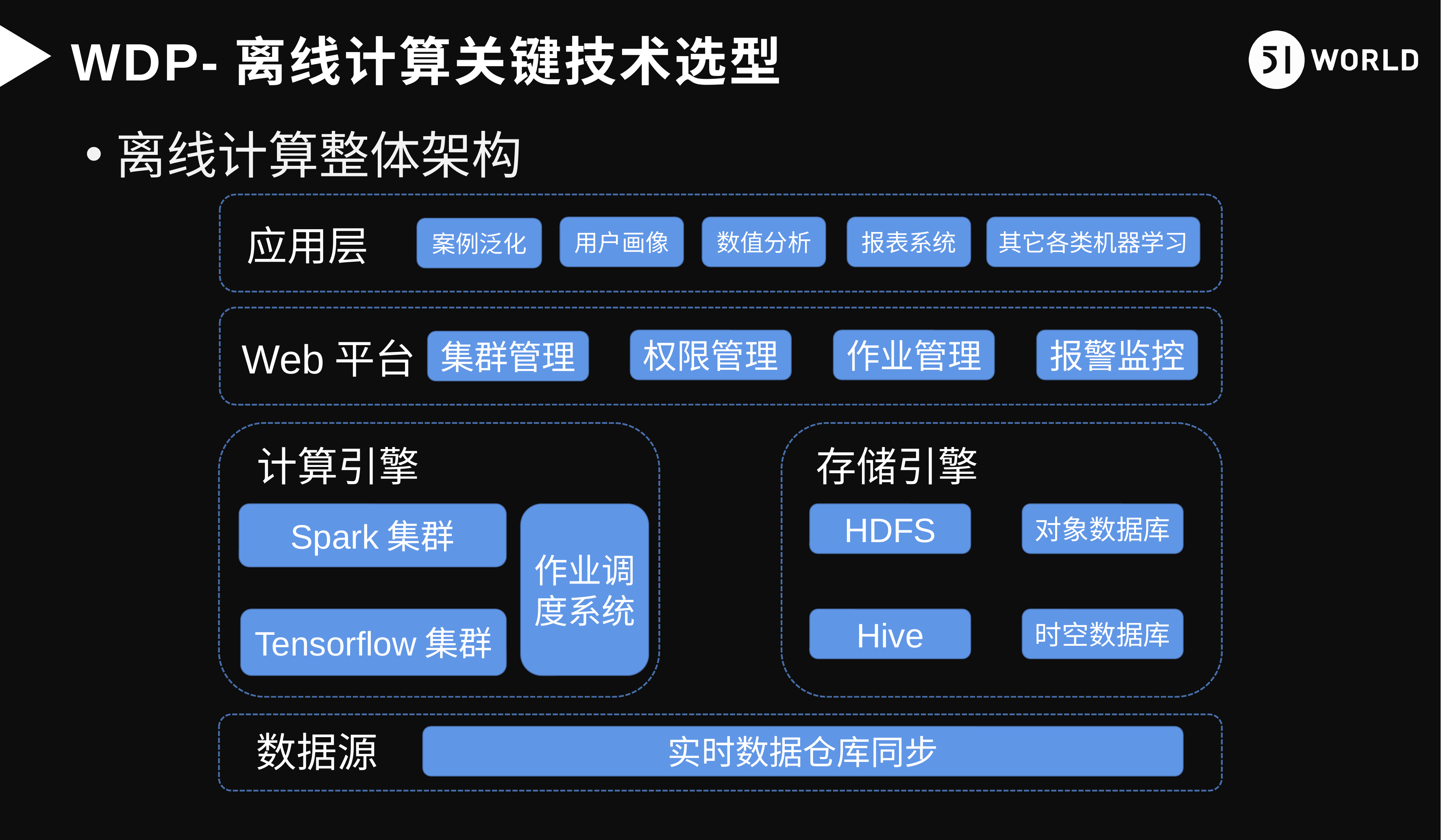

WDP-离线计算关键技术选型
离线计算整体架构

应用层
用户画像
数值分析
报表系统
其它各类机器学习
案例泛化

Web平台
权限管理
作业管理
报警监控
集群管理

计算引擎
存储引擎
Spark集群
作业调度系统
HDFS
对象数据库
Tensorflow集群
Hive
时空数据库

数据源
实时数据仓库同步